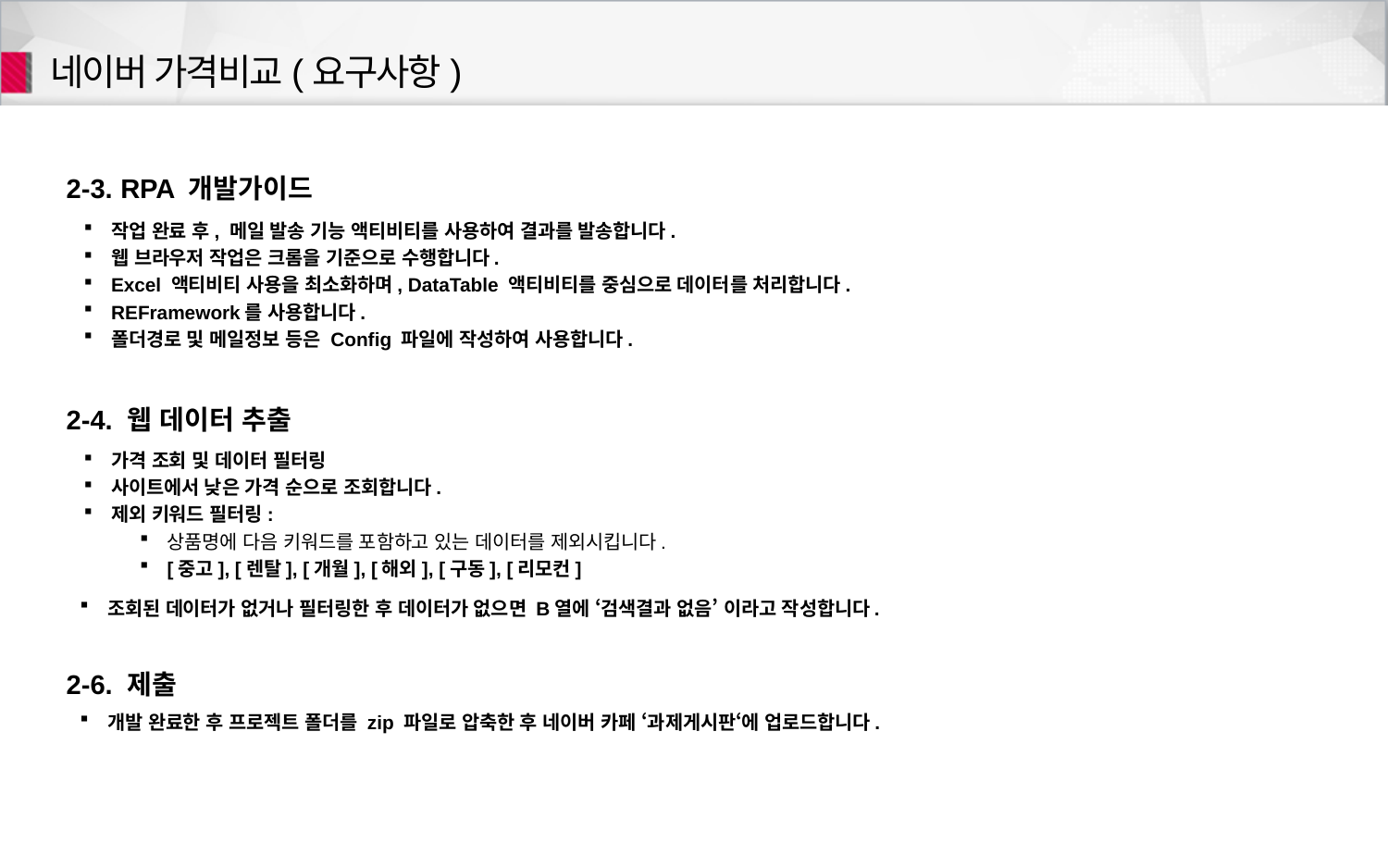

# 네이버 가격비교(요구사항)
2-3. RPA 개발가이드
작업 완료 후, 메일 발송 기능 액티비티를 사용하여 결과를 발송합니다.
웹 브라우저 작업은 크롬을 기준으로 수행합니다.
Excel 액티비티 사용을 최소화하며, DataTable 액티비티를 중심으로 데이터를 처리합니다.
REFramework를 사용합니다.
폴더경로 및 메일정보 등은 Config 파일에 작성하여 사용합니다.
2-4. 웹 데이터 추출

가격 조회 및 데이터 필터링
사이트에서 낮은 가격 순으로 조회합니다.
제외 키워드 필터링:
상품명에 다음 키워드를 포함하고 있는 데이터를 제외시킵니다.
[중고], [렌탈], [개월], [해외], [구동], [리모컨]
조회된 데이터가 없거나 필터링한 후 데이터가 없으면 B열에 ‘검색결과 없음’ 이라고 작성합니다.
2-6. 제출
개발 완료한 후 프로젝트 폴더를 zip 파일로 압축한 후 네이버 카페 ‘과제게시판‘에 업로드합니다.